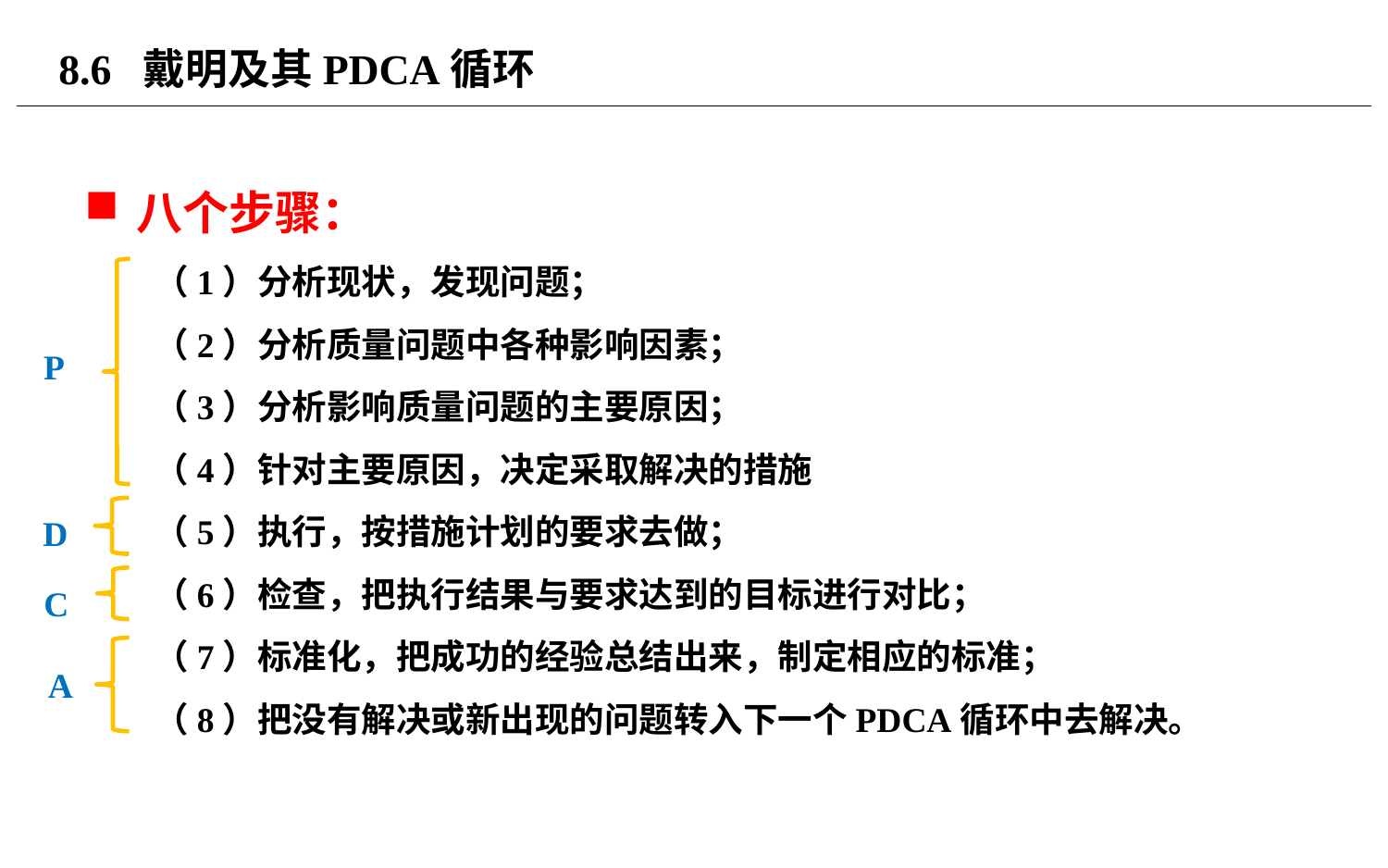

# 8.6  戴明及其PDCA循环
八个步骤：
（1）分析现状，发现问题；
（2）分析质量问题中各种影响因素；
（3）分析影响质量问题的主要原因；
（4）针对主要原因，决定采取解决的措施
（5）执行，按措施计划的要求去做；
（6）检查，把执行结果与要求达到的目标进行对比；
（7）标准化，把成功的经验总结出来，制定相应的标准；
（8）把没有解决或新出现的问题转入下一个PDCA循环中去解决。

P

D

C

A